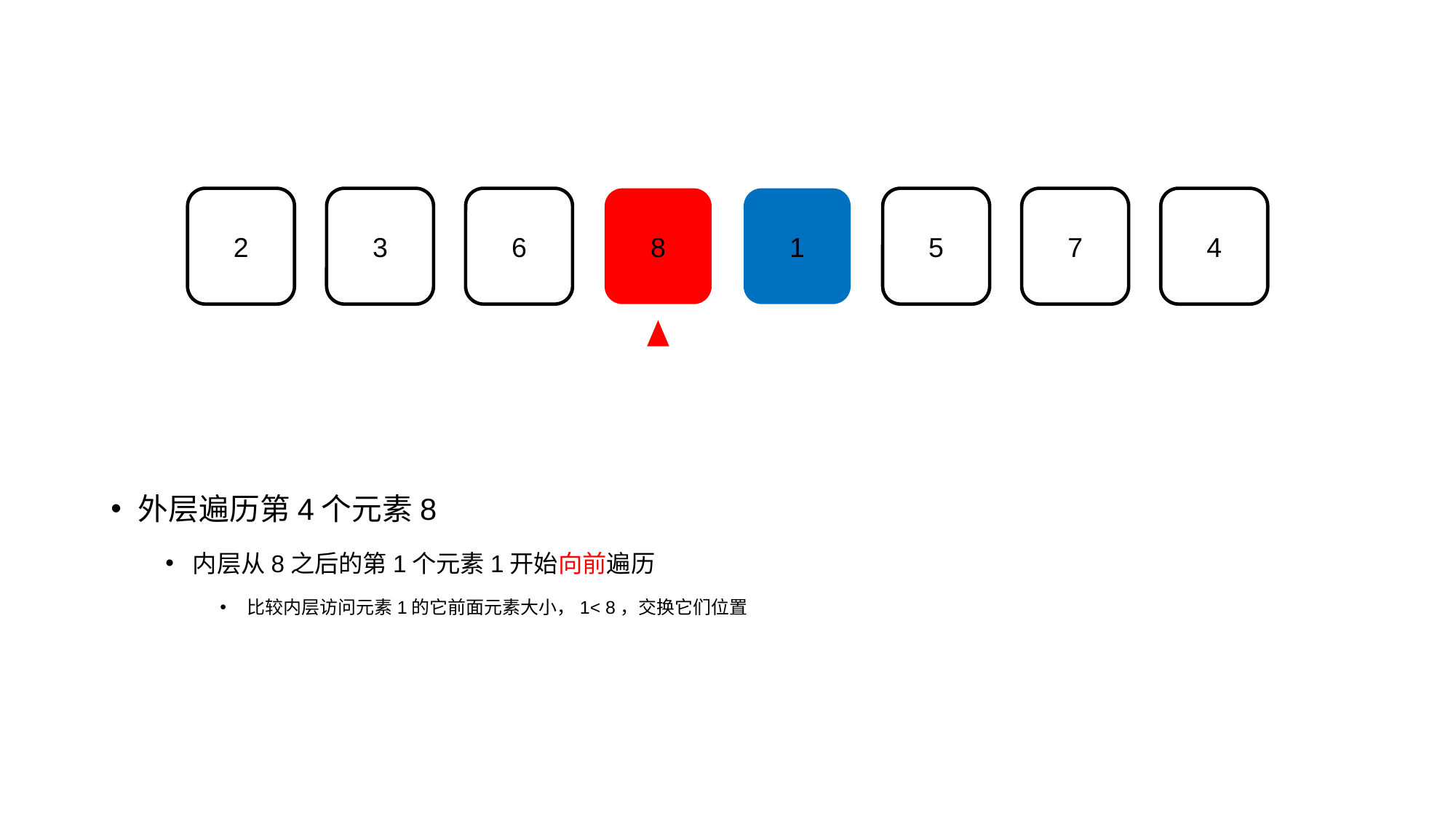

2
3
6
8
1
5
7
4

外层遍历第4个元素8
内层从8之后的第1个元素1开始向前遍历
比较内层访问元素1的它前面元素大小，1< 8，交换它们位置